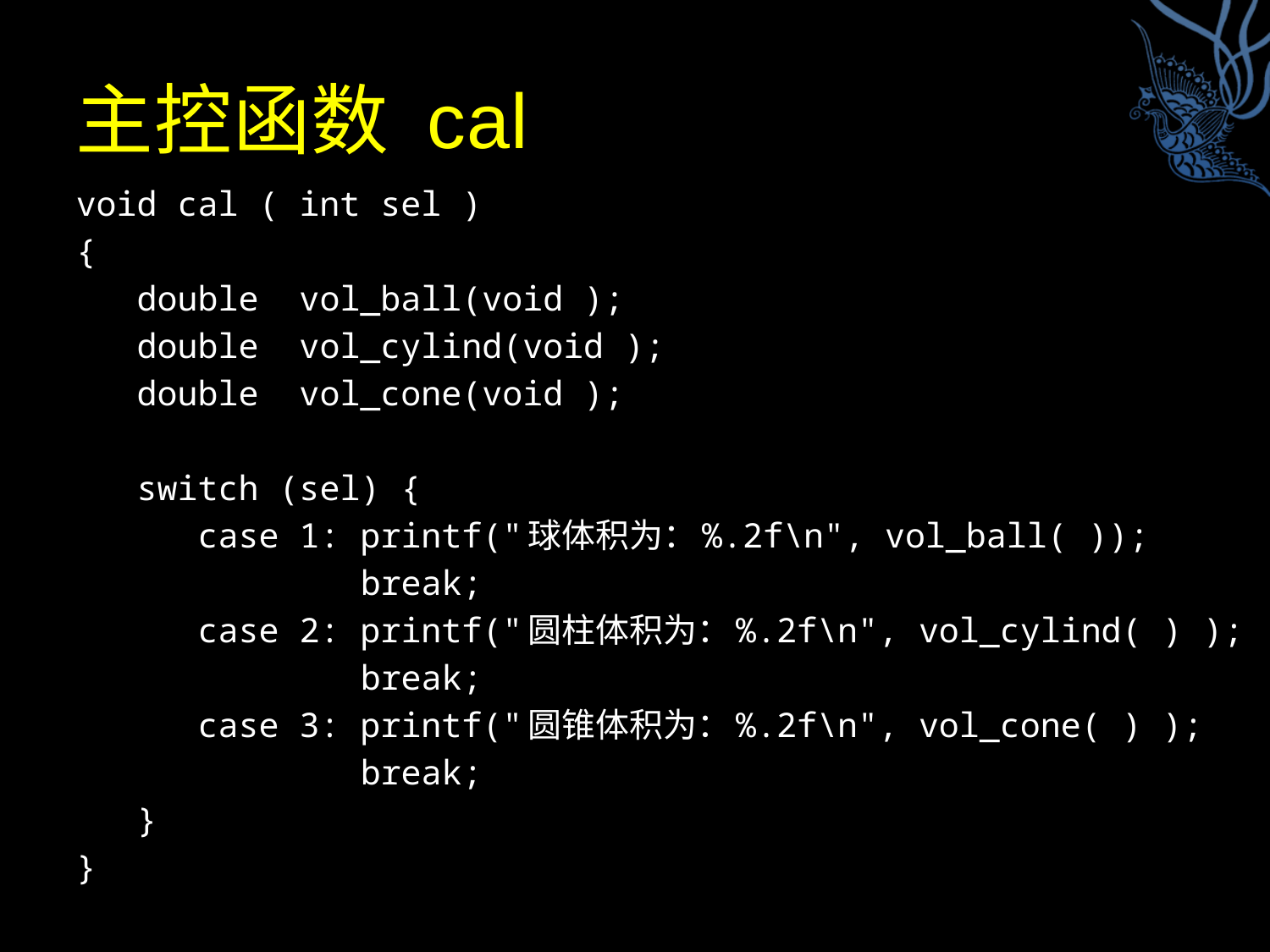

# 主控函数 cal
void cal ( int sel )
{
   double  vol_ball(void );
   double  vol_cylind(void );
   double  vol_cone(void );

   switch (sel) {
      case 1: printf("球体积为：%.2f\n", vol_ball( ));
              break;
      case 2: printf("圆柱体积为：%.2f\n", vol_cylind( ) );
              break;
      case 3: printf("圆锥体积为：%.2f\n", vol_cone( ) );
              break;
   }
}